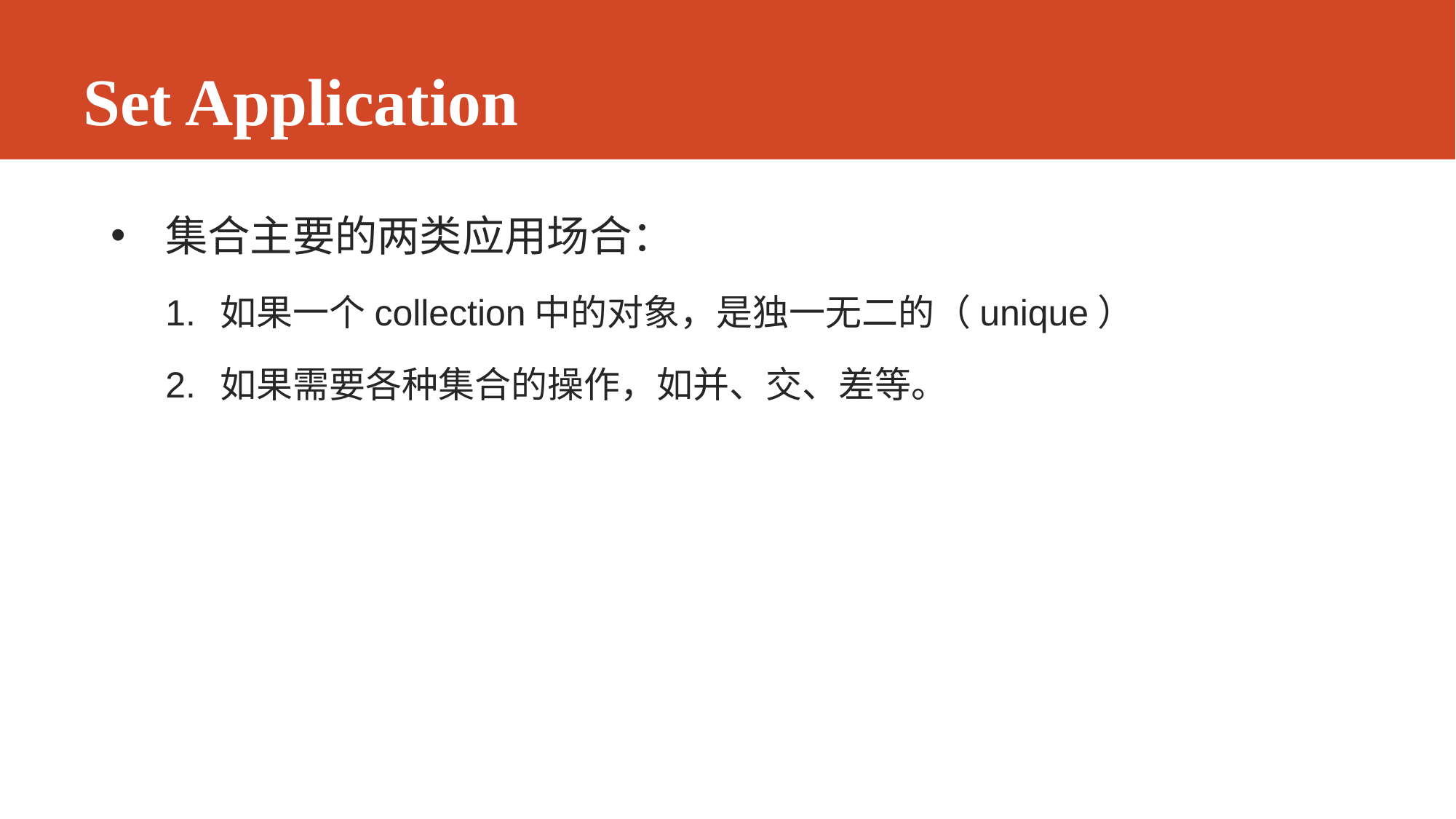

# Set Application
集合主要的两类应用场合：
如果一个collection中的对象，是独一无二的（unique）
如果需要各种集合的操作，如并、交、差等。